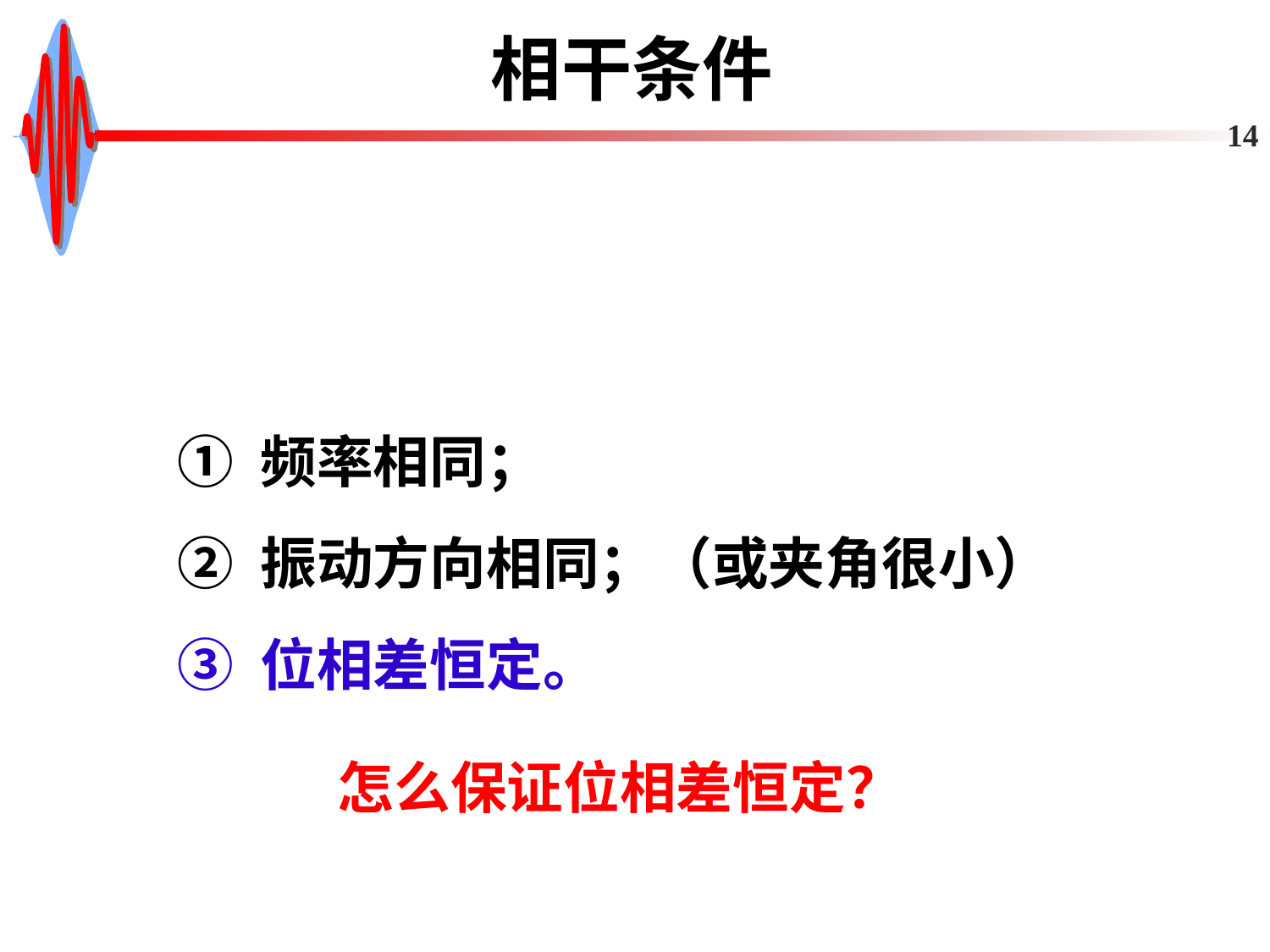

# 相干条件
14
① 频率相同；
② 振动方向相同；（或夹角很小）
③ 位相差恒定。
怎么保证位相差恒定？